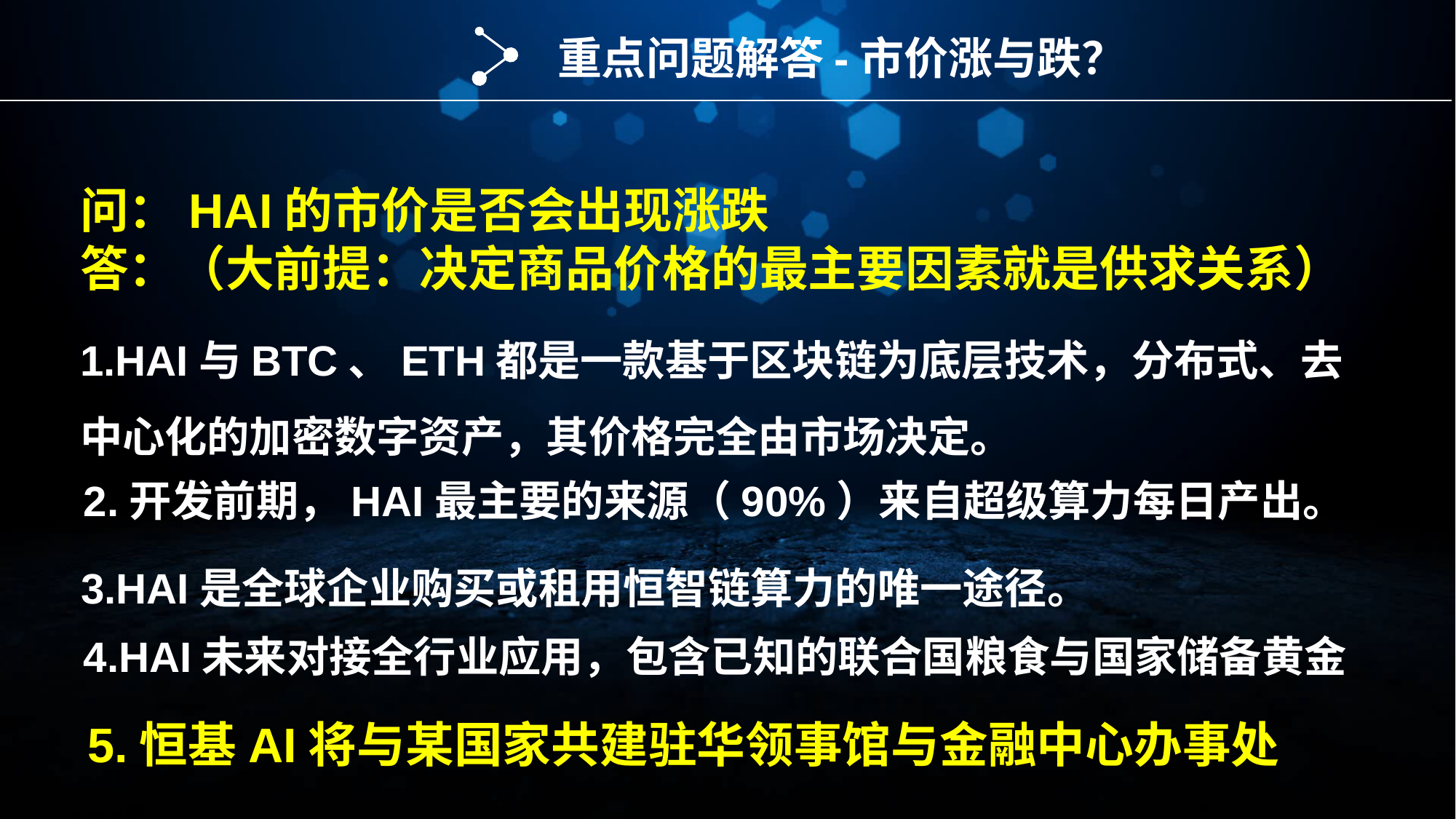

重点问题解答-市价涨与跌？
问：HAI的市价是否会出现涨跌
答：（大前提：决定商品价格的最主要因素就是供求关系）
1.HAI与BTC、ETH都是一款基于区块链为底层技术，分布式、去中心化的加密数字资产，其价格完全由市场决定。
2.开发前期，HAI最主要的来源（90%）来自超级算力每日产出。
3.HAI是全球企业购买或租用恒智链算力的唯一途径。
4.HAI未来对接全行业应用，包含已知的联合国粮食与国家储备黄金
5.恒基AI将与某国家共建驻华领事馆与金融中心办事处